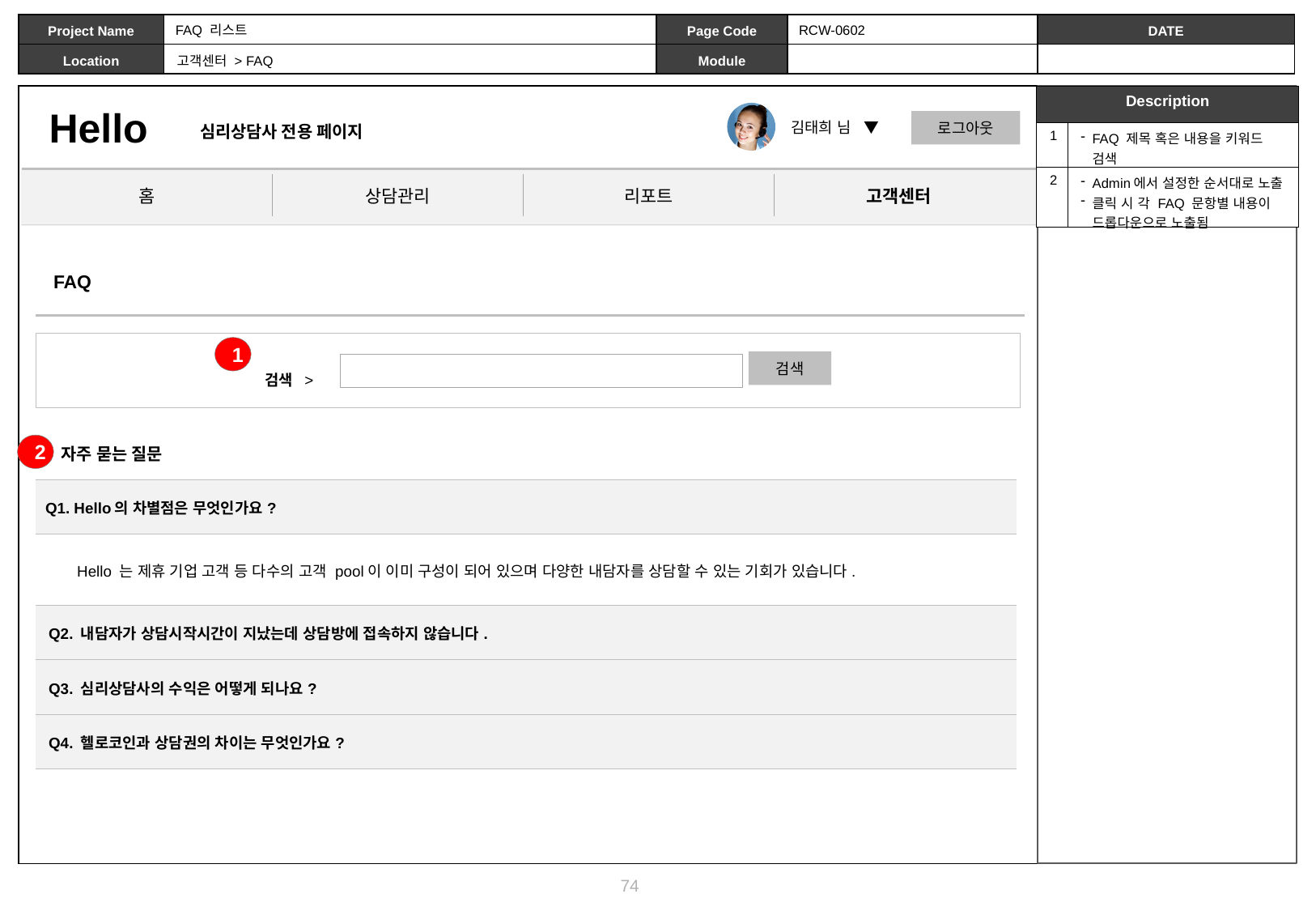

FAQ 리스트
RCW-0602
고객센터 > FAQ
| Description |  |
| --- | --- |
| 1 | FAQ 제목 혹은 내용을 키워드 검색 |
| 2 | Admin에서 설정한 순서대로 노출 클릭 시 각 FAQ 문항별 내용이 드롭다운으로 노출됨 |
FAQ

1
검색  >
검색

2
자주 묻는 질문
| Q1. Hello의 차별점은 무엇인가요? |
| --- |
| Hello 는 제휴 기업 고객 등 다수의 고객 pool이 이미 구성이 되어 있으며 다양한 내담자를 상담할 수 있는 기회가 있습니다. |
| Q2. 내담자가 상담시작시간이 지났는데 상담방에 접속하지 않습니다. |
| Q3. 심리상담사의 수익은 어떻게 되나요? |
| Q4. 헬로코인과 상담권의 차이는 무엇인가요? |
74